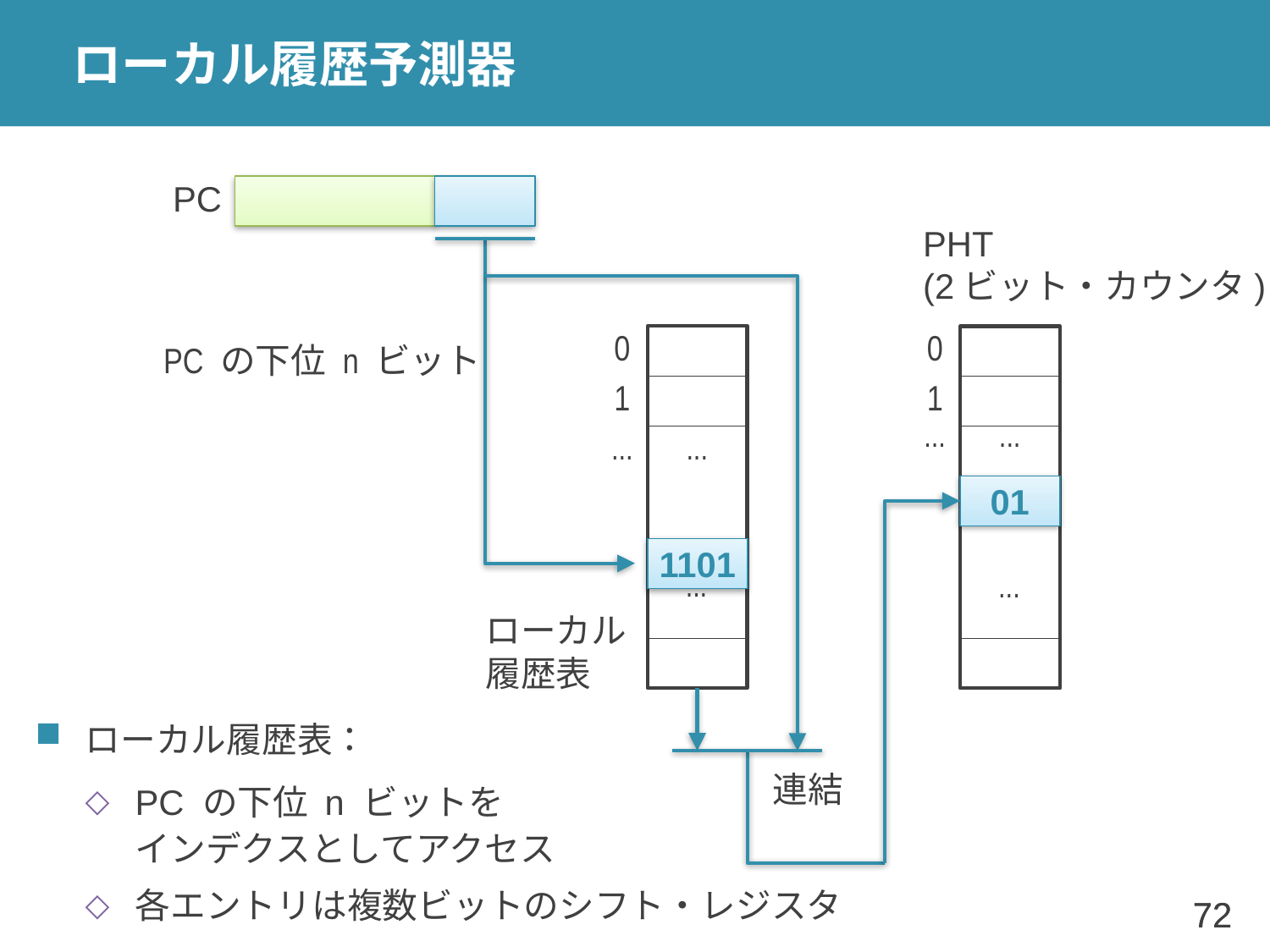

# ローカル履歴予測器
PC

PHT
(2ビット・カウンタ)

0

0

PC の下位 n ビット
1

1

...
...
...
...
01
1101
...
...
ローカル
履歴表

ローカル履歴表：
PC の下位 n ビットを
インデクスとしてアクセス
各エントリは複数ビットのシフト・レジスタ
連結